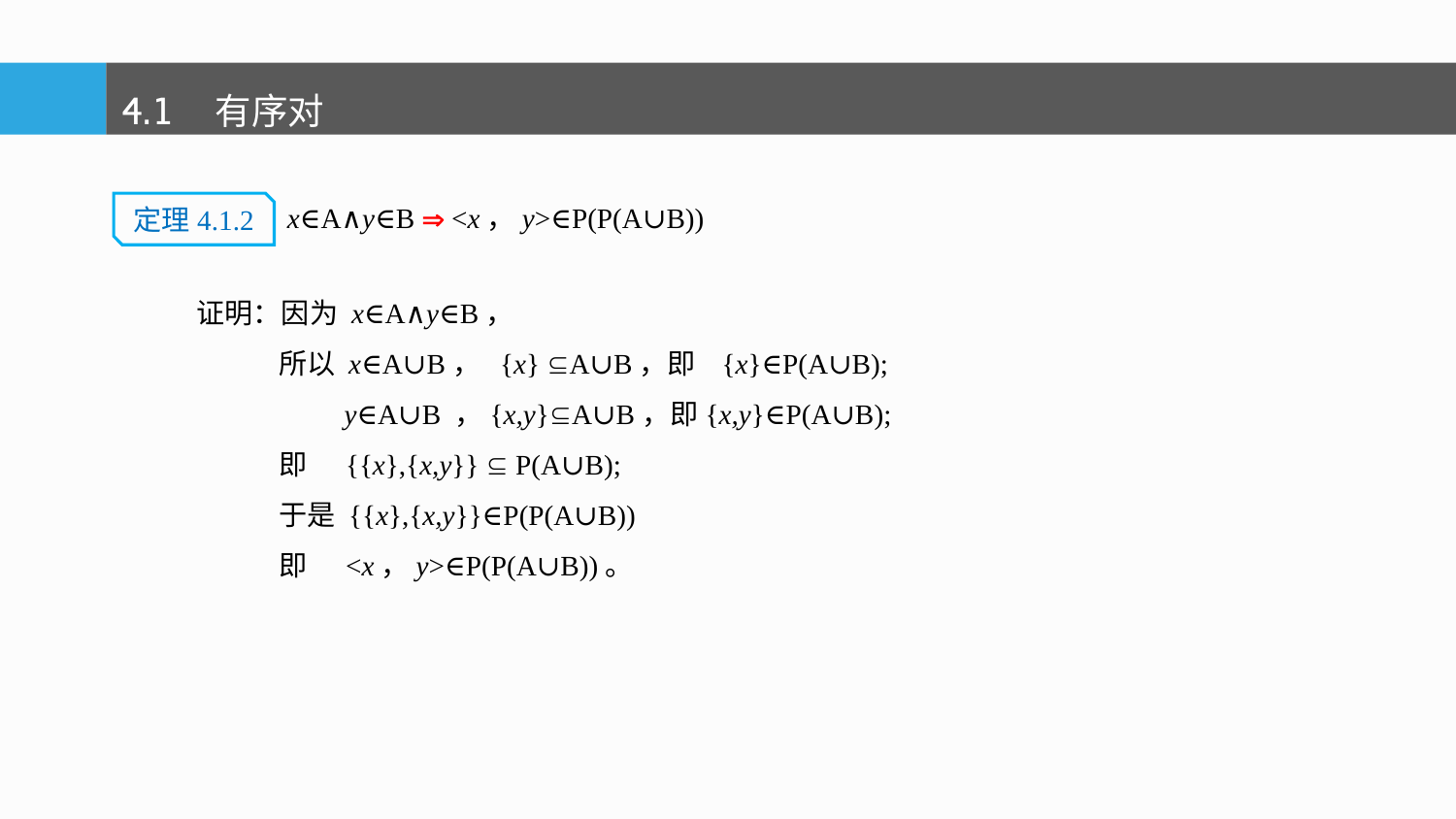

4.1   有序对

定理4.1.2
x∈A∧y∈B ⇒ <x，y>∈P(P(A∪B))
证明：因为 x∈A∧y∈B，
            所以 x∈A∪B，  {x} ⊆A∪B，即   {x}∈P(A∪B);
                     y∈A∪B ，{x,y}⊆A∪B，即{x,y}∈P(A∪B);
            即     {{x},{x,y}} ⊆ P(A∪B);
            于是 {{x},{x,y}}∈P(P(A∪B))
            即     <x，y>∈P(P(A∪B))。